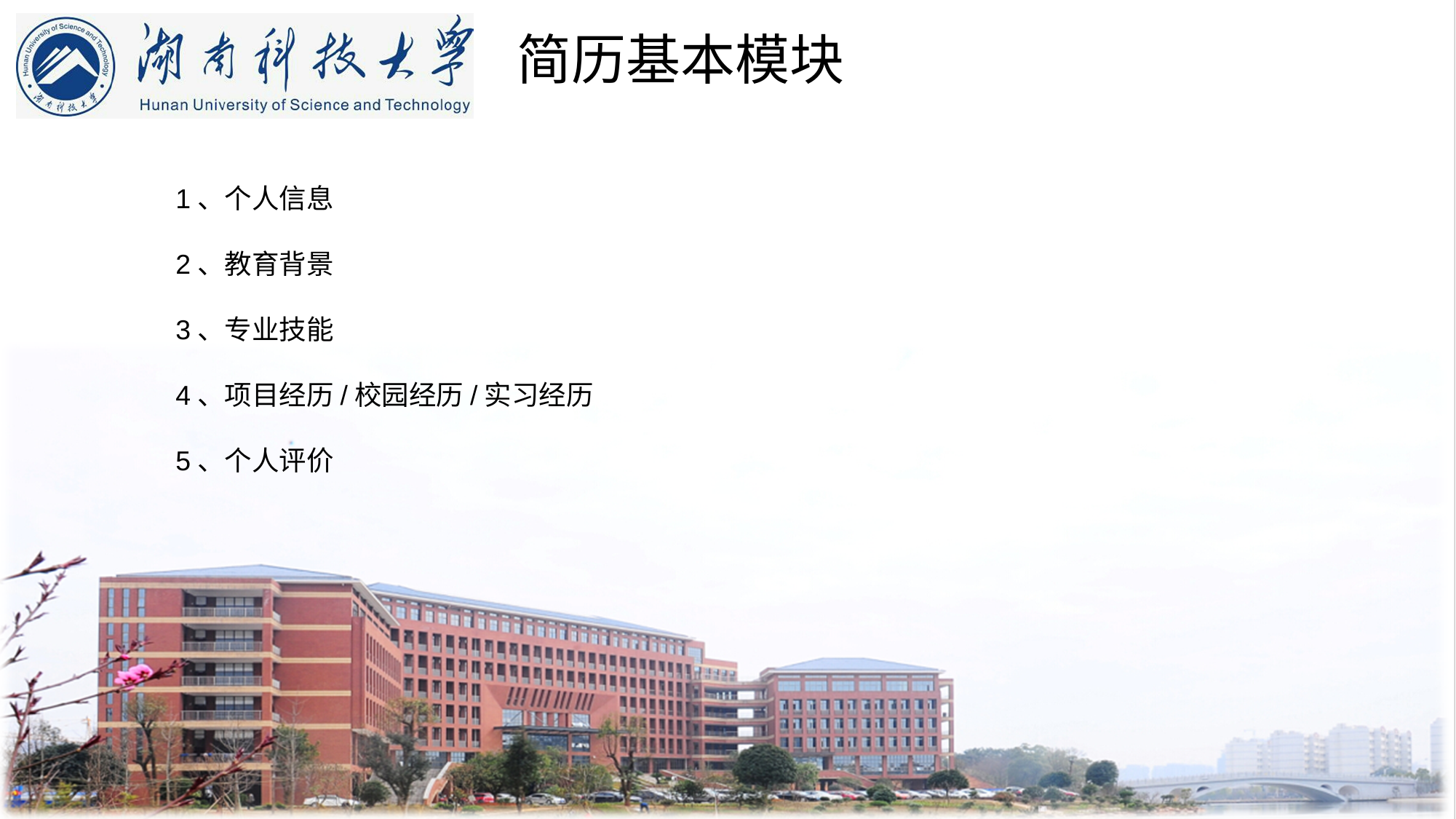

简历基本模块
1、个人信息

2、教育背景

3、专业技能

4、项目经历/校园经历/实习经历

5、个人评价